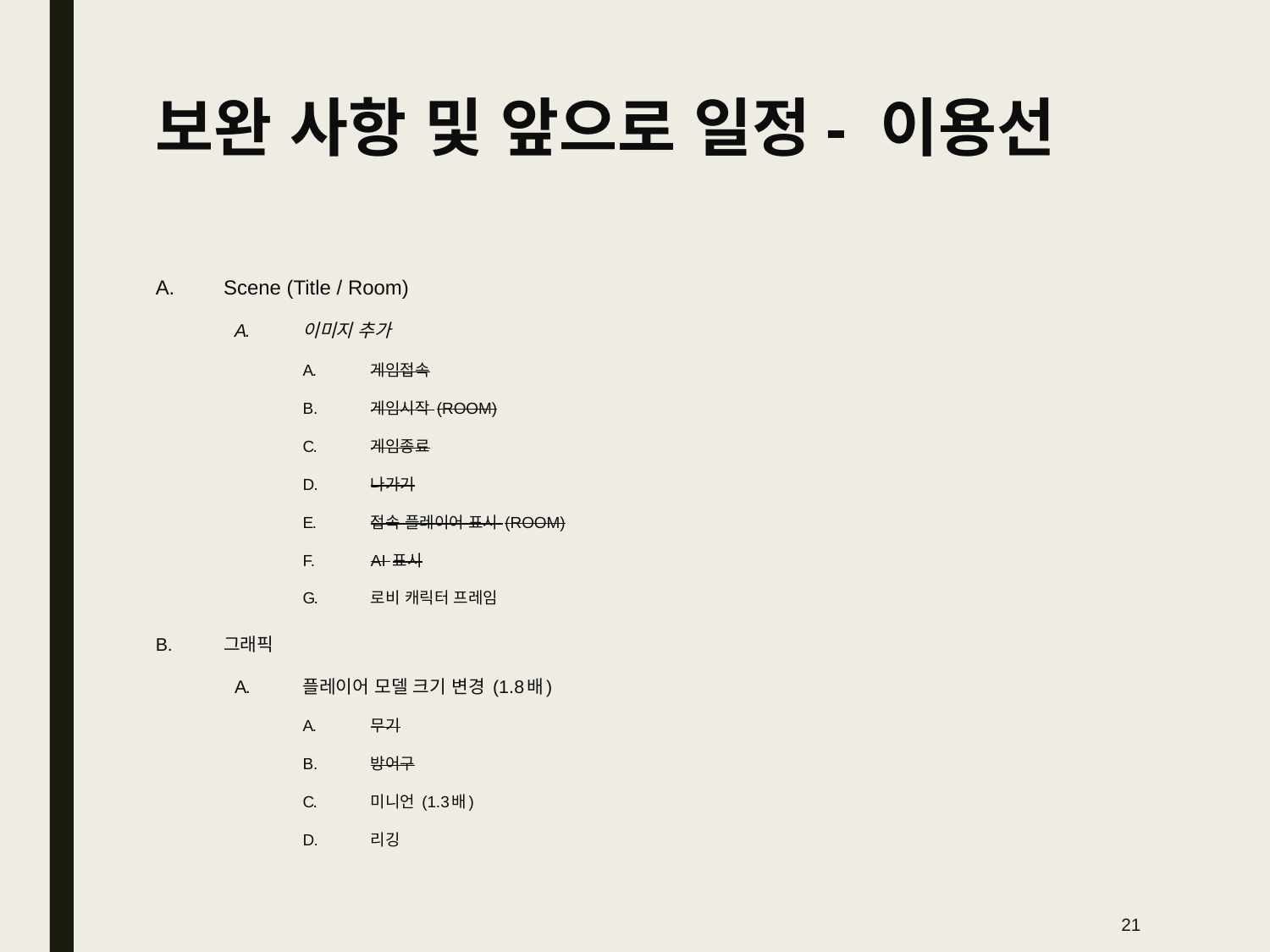

# 보완 사항 및 앞으로 일정- 이용선
Scene (Title / Room)
이미지 추가
게임접속
게임시작 (ROOM)
게임종료
나가기
접속 플레이어 표시 (ROOM)
AI 표시
로비 캐릭터 프레임
그래픽
플레이어 모델 크기 변경 (1.8배)
무기
방어구
미니언 (1.3배)
리깅
21